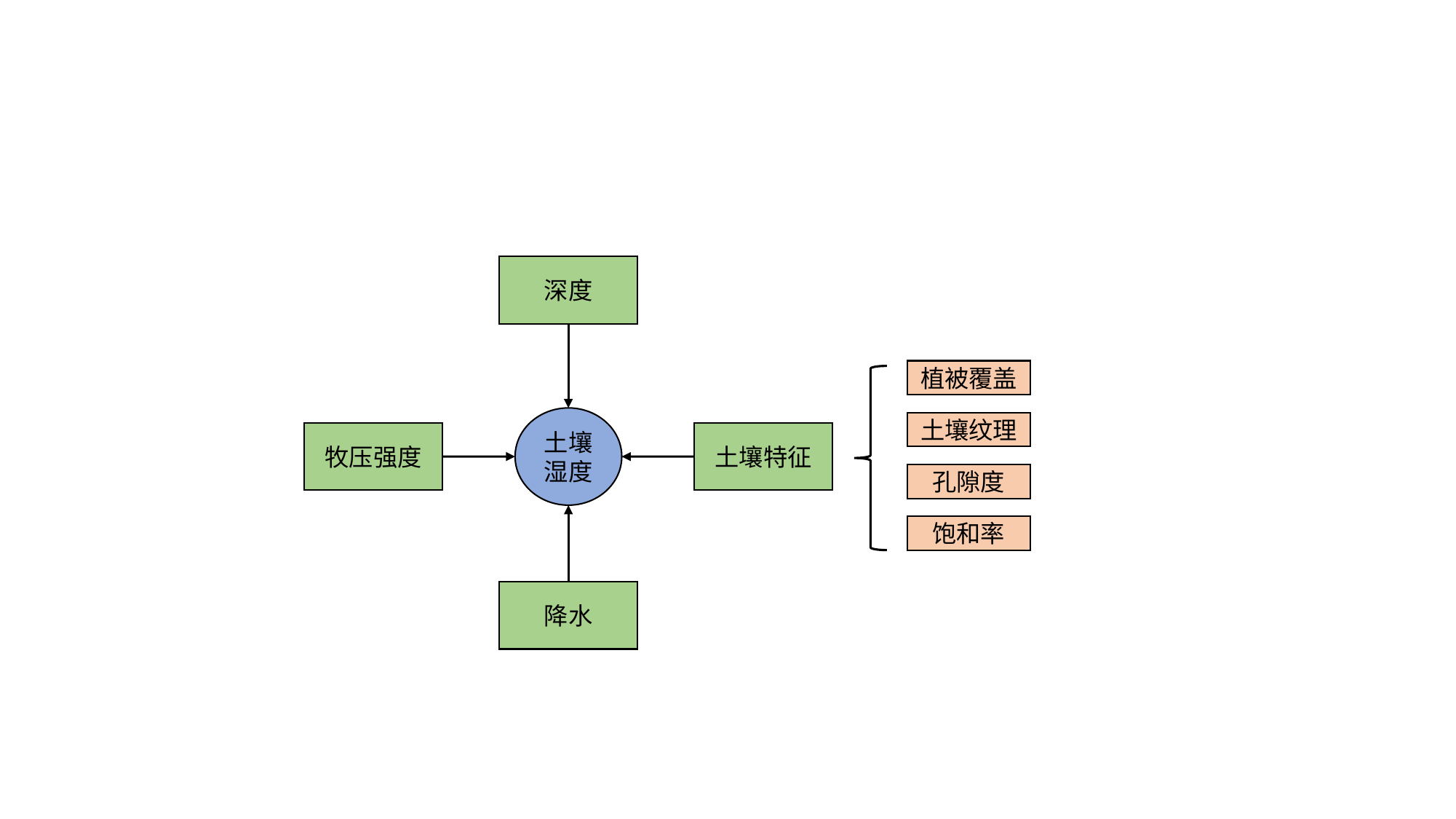

深度
植被覆盖

土壤湿度
土壤纹理
牧压强度
土壤特征
孔隙度
饱和率
降水